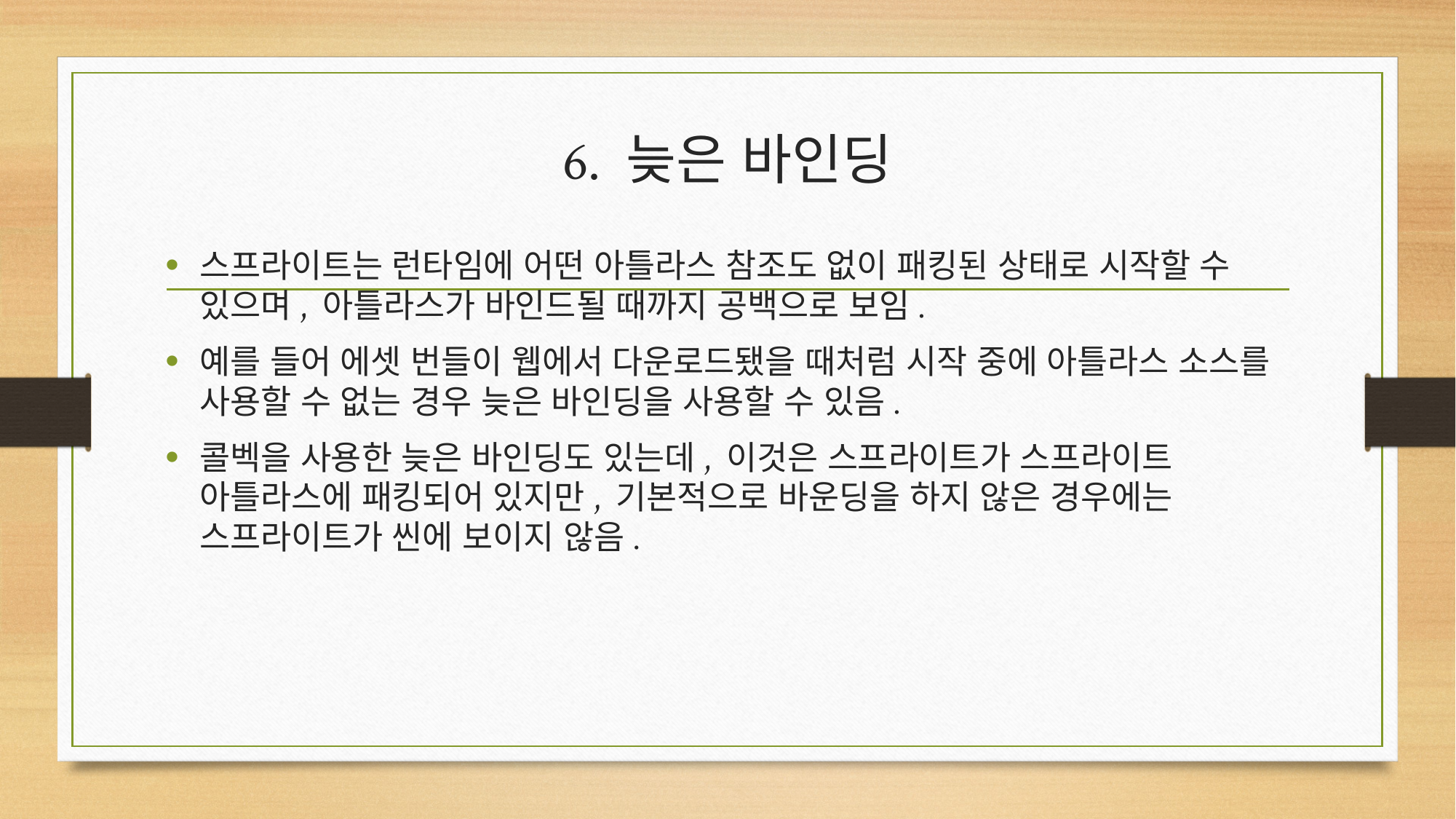

# 6. 늦은 바인딩
스프라이트는 런타임에 어떤 아틀라스 참조도 없이 패킹된 상태로 시작할 수 있으며, 아틀라스가 바인드될 때까지 공백으로 보임.
예를 들어 에셋 번들이 웹에서 다운로드됐을 때처럼 시작 중에 아틀라스 소스를 사용할 수 없는 경우 늦은 바인딩을 사용할 수 있음.
콜벡을 사용한 늦은 바인딩도 있는데, 이것은 스프라이트가 스프라이트 아틀라스에 패킹되어 있지만, 기본적으로 바운딩을 하지 않은 경우에는 스프라이트가 씬에 보이지 않음.